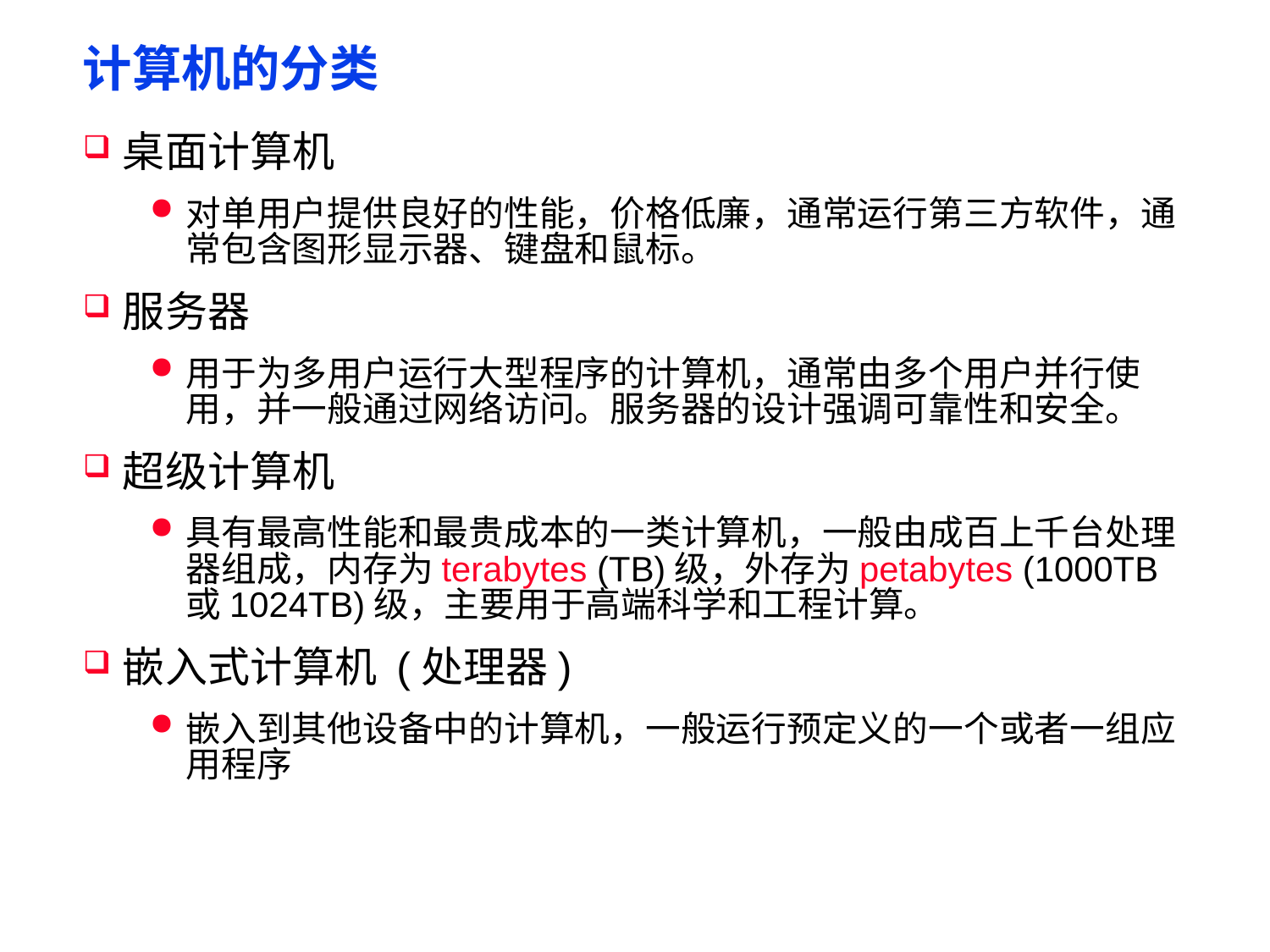

# 计算机的分类
桌面计算机
对单用户提供良好的性能，价格低廉，通常运行第三方软件，通常包含图形显示器、键盘和鼠标。
服务器
用于为多用户运行大型程序的计算机，通常由多个用户并行使用，并一般通过网络访问。服务器的设计强调可靠性和安全。
超级计算机
具有最高性能和最贵成本的一类计算机，一般由成百上千台处理器组成，内存为terabytes (TB)级，外存为petabytes (1000TB或1024TB)级，主要用于高端科学和工程计算。
嵌入式计算机 (处理器)
嵌入到其他设备中的计算机，一般运行预定义的一个或者一组应用程序